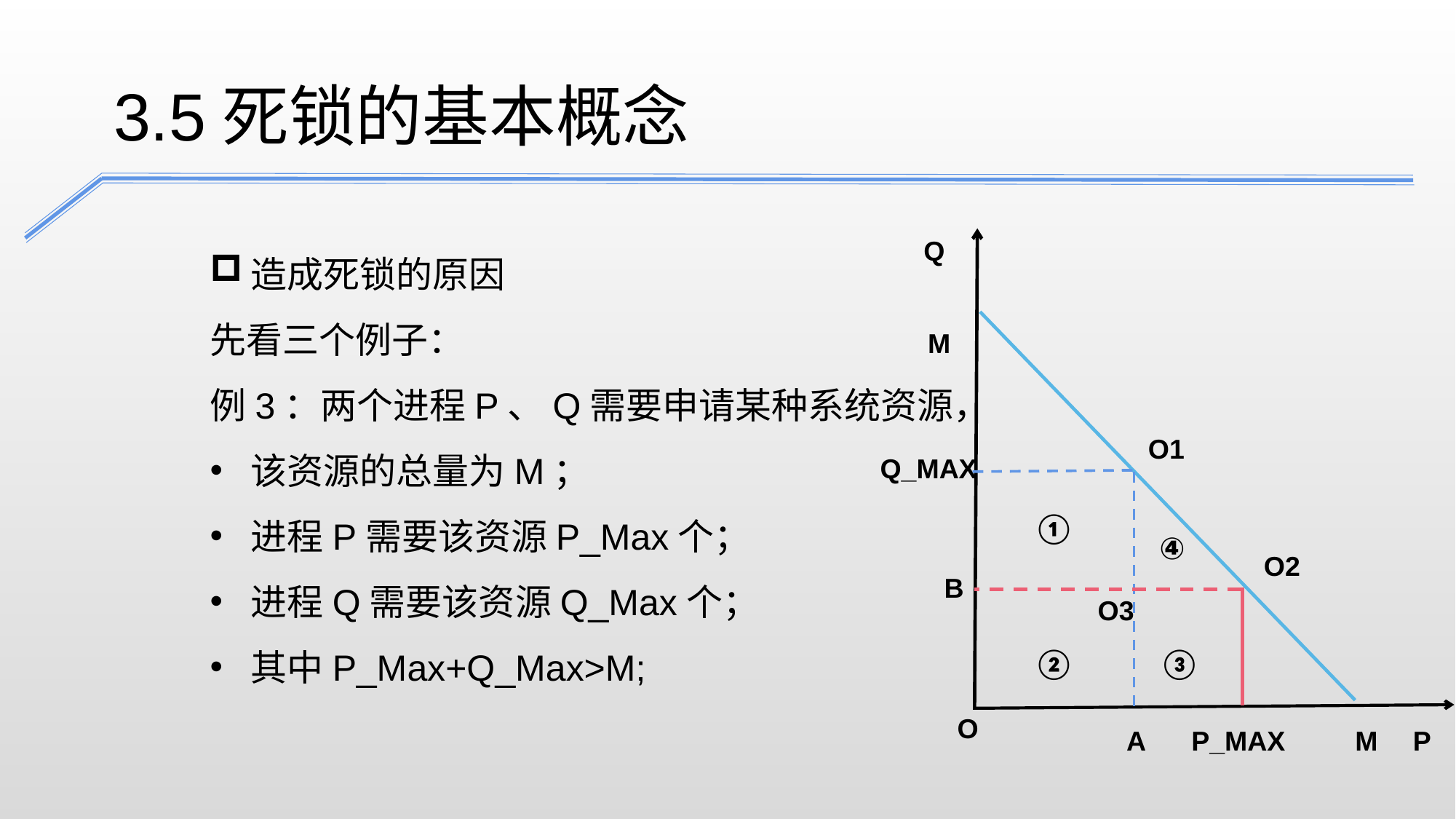

3.5死锁的基本概念

造成死锁的原因
先看三个例子：
例3：两个进程P、Q需要申请某种系统资源，
该资源的总量为M；
进程P需要该资源P_Max个；
进程Q需要该资源Q_Max个；
其中P_Max+Q_Max>M;

Q
M
O1
Q_MAX
①
④
O2
B
O3
②
③
O
A
P_MAX
M
P